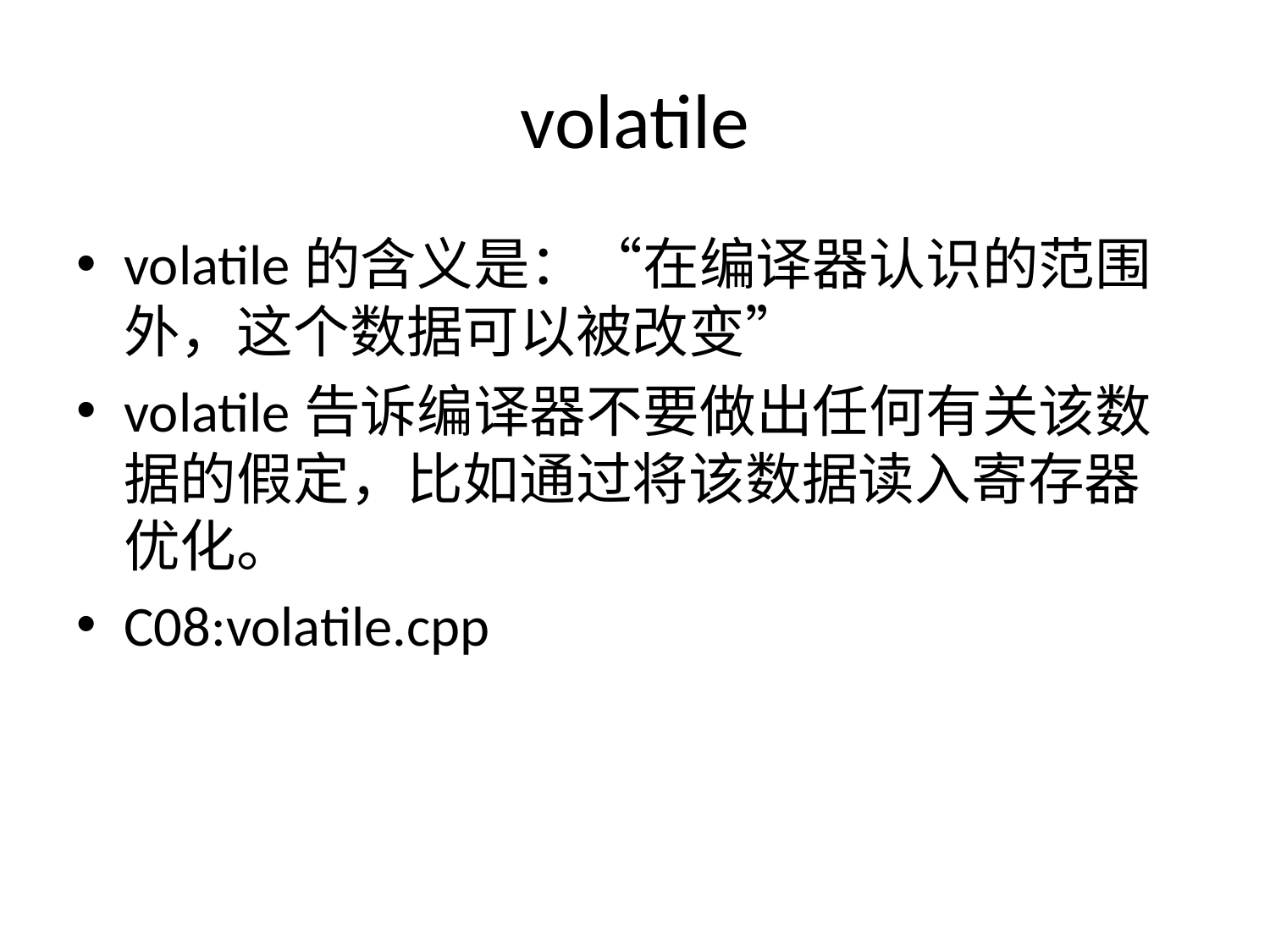

# volatile
volatile的含义是：“在编译器认识的范围外，这个数据可以被改变”
volatile告诉编译器不要做出任何有关该数据的假定，比如通过将该数据读入寄存器优化。
C08:volatile.cpp